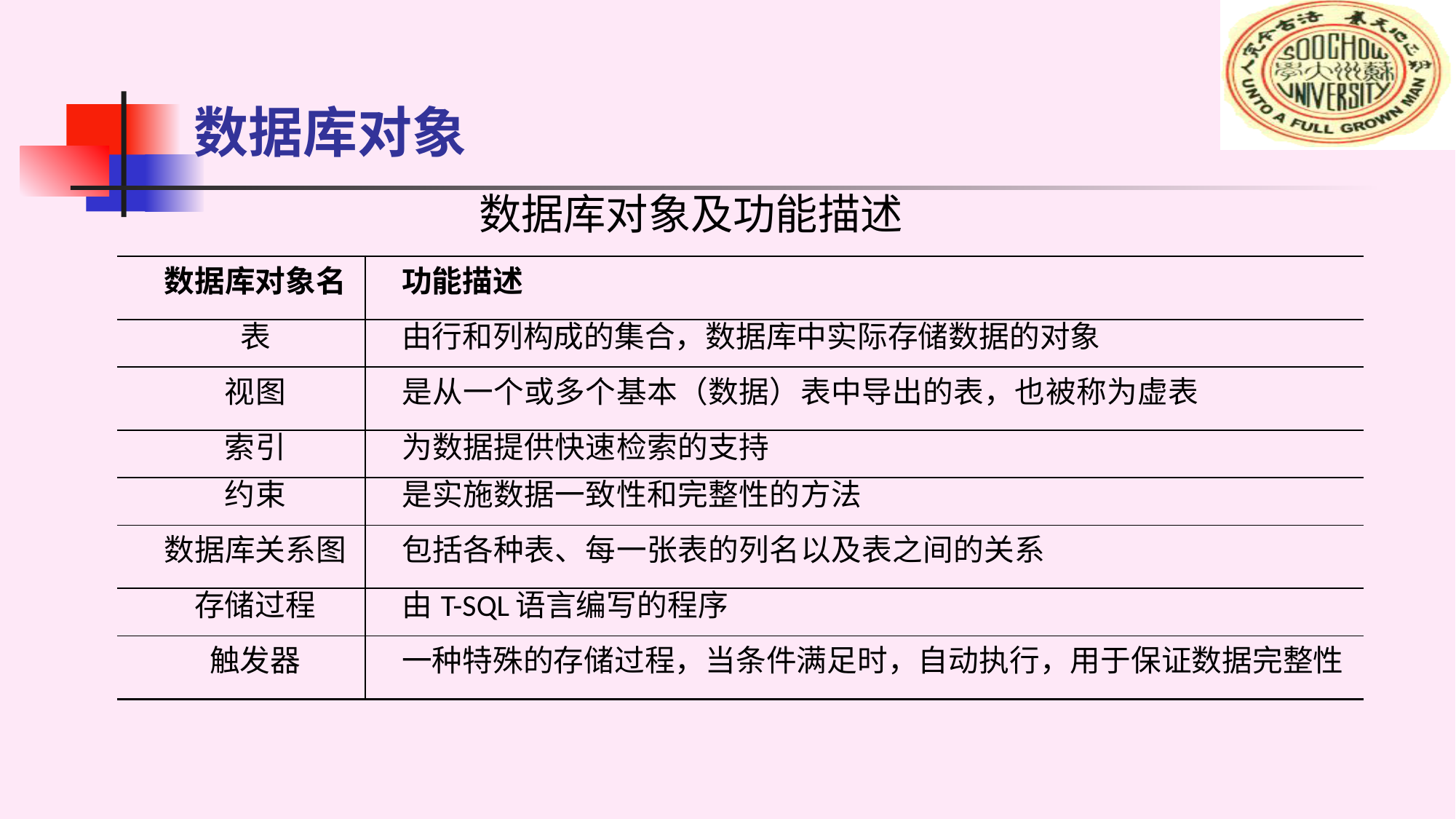

# 数据库对象
 数据库对象及功能描述

| 数据库对象名 | 功能描述 |
| --- | --- |
| 表 | 由行和列构成的集合，数据库中实际存储数据的对象 |
| 视图 | 是从一个或多个基本（数据）表中导出的表，也被称为虚表 |
| 索引 | 为数据提供快速检索的支持 |
| 约束 | 是实施数据一致性和完整性的方法 |
| 数据库关系图 | 包括各种表、每一张表的列名以及表之间的关系 |
| 存储过程 | 由T-SQL语言编写的程序 |
| 触发器 | 一种特殊的存储过程，当条件满足时，自动执行，用于保证数据完整性 |